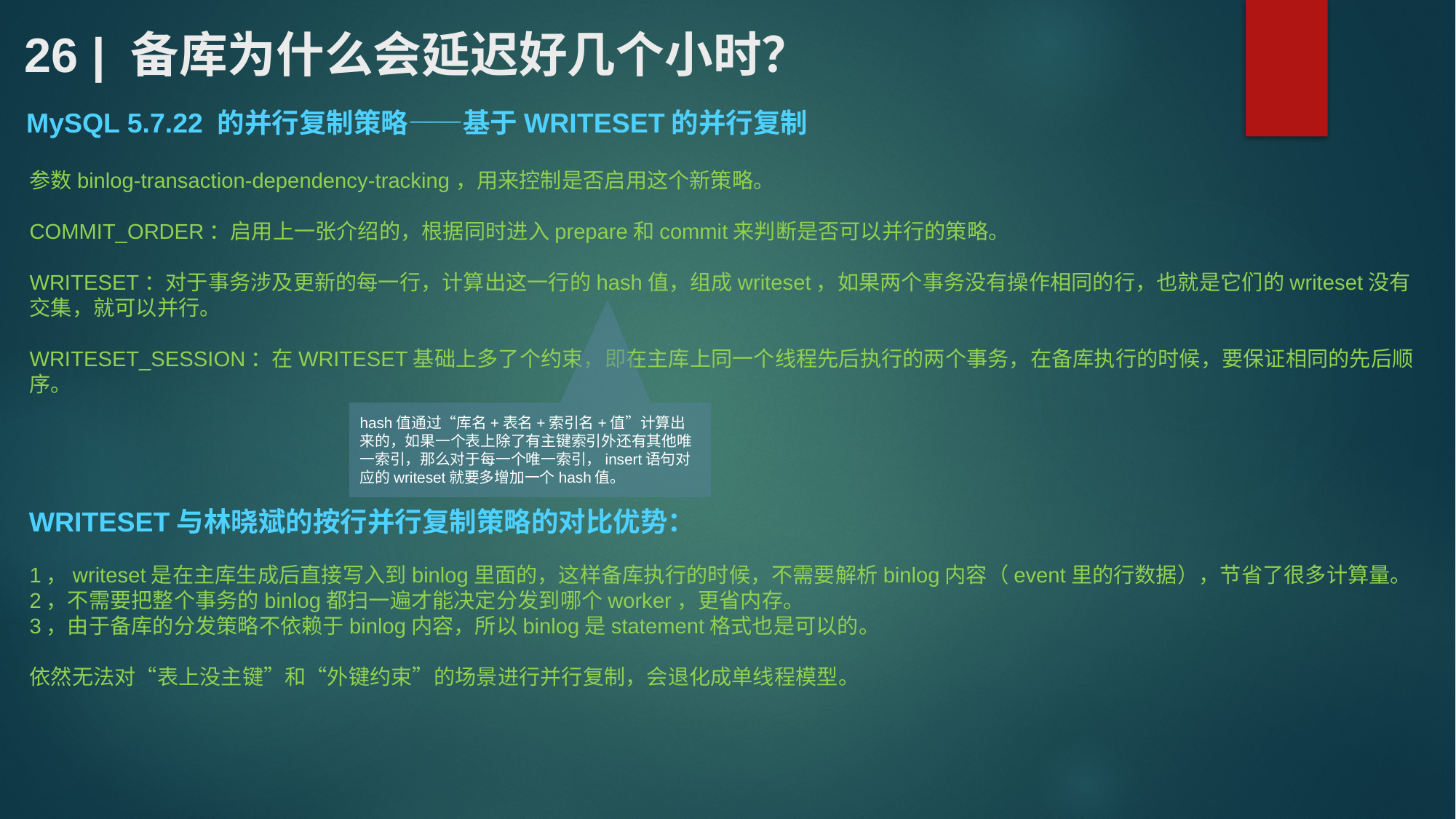

# 26 | 备库为什么会延迟好几个小时？
MySQL 5.7.22 的并行复制策略——基于WRITESET的并行复制
参数binlog-transaction-dependency-tracking，用来控制是否启用这个新策略。

COMMIT_ORDER：启用上一张介绍的，根据同时进入prepare和commit来判断是否可以并行的策略。

WRITESET：对于事务涉及更新的每一行，计算出这一行的hash值，组成writeset，如果两个事务没有操作相同的行，也就是它们的writeset没有交集，就可以并行。

WRITESET_SESSION：在WRITESET基础上多了个约束，即在主库上同一个线程先后执行的两个事务，在备库执行的时候，要保证相同的先后顺序。
hash值通过“库名+表名+索引名+值”计算出来的，如果一个表上除了有主键索引外还有其他唯一索引，那么对于每一个唯一索引，insert语句对应的writeset就要多增加一个hash值。
WRITESET与林晓斌的按行并行复制策略的对比优势：
1，writeset是在主库生成后直接写入到binlog里面的，这样备库执行的时候，不需要解析binlog内容（event里的行数据），节省了很多计算量。
2，不需要把整个事务的binlog都扫一遍才能决定分发到哪个worker，更省内存。
3，由于备库的分发策略不依赖于binlog内容，所以binlog是statement格式也是可以的。

依然无法对“表上没主键”和“外键约束”的场景进行并行复制，会退化成单线程模型。